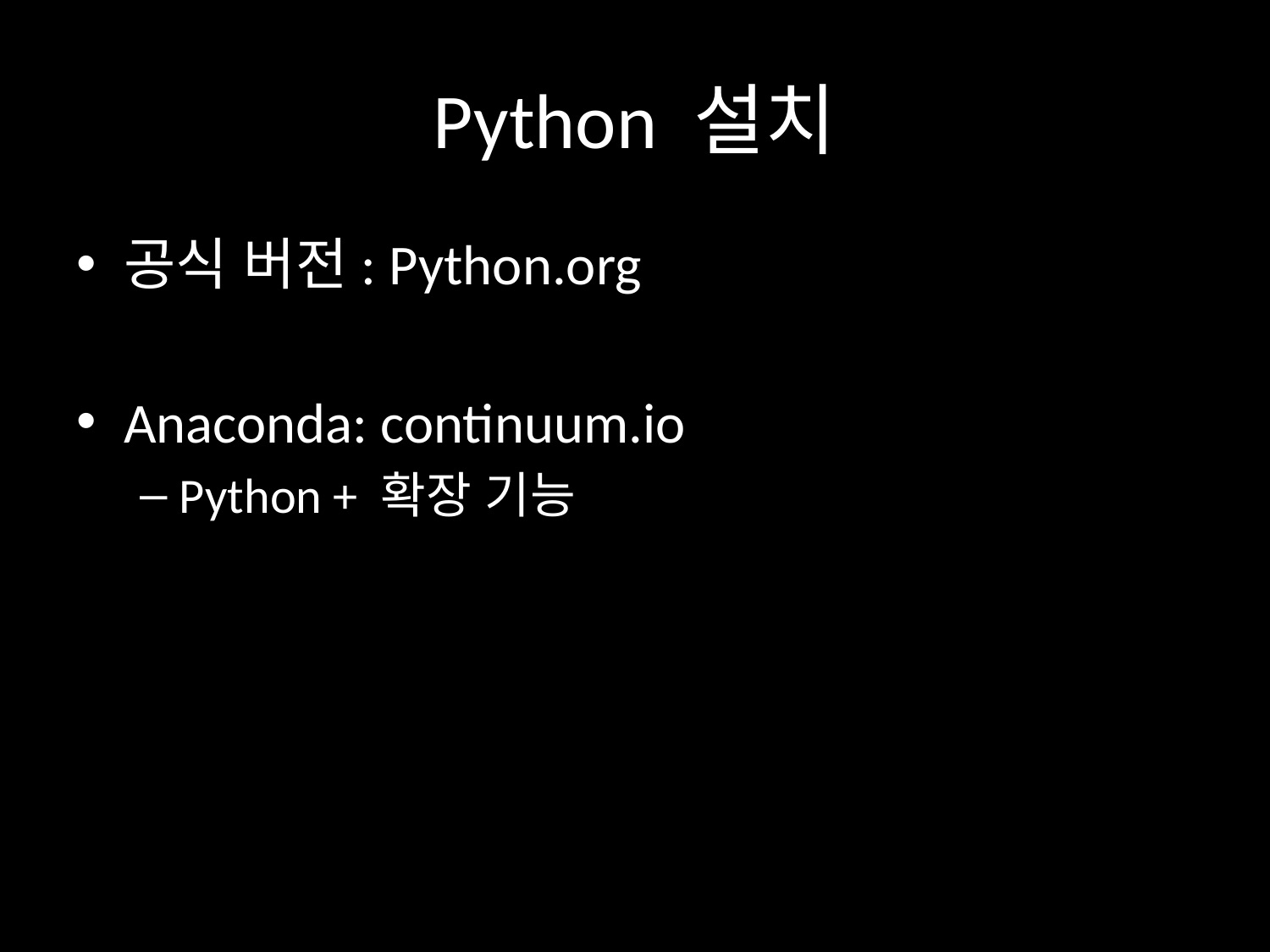

# Python 설치
공식 버전: Python.org

Anaconda: continuum.io
Python + 확장 기능